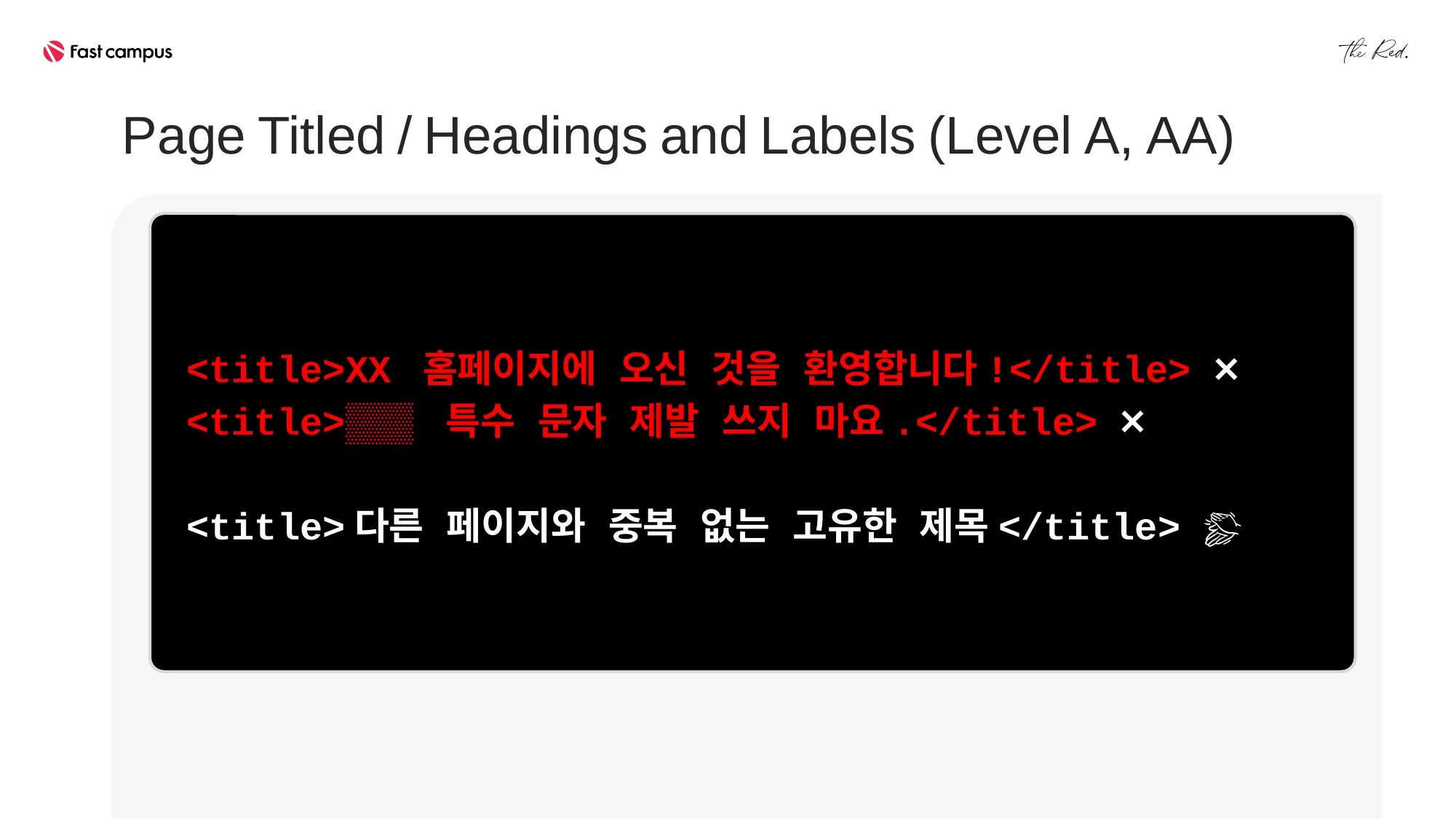

Page Titled / Headings and Labels (Level A, AA)
<title>XX 홈페이지에 오신 것을 환영합니다!</title> ❌
<title>▒▒▒ 특수 문자 제발 쓰지 마요.</title> ❌

<title>다른 페이지와 중복 없는 고유한 제목</title> 👏